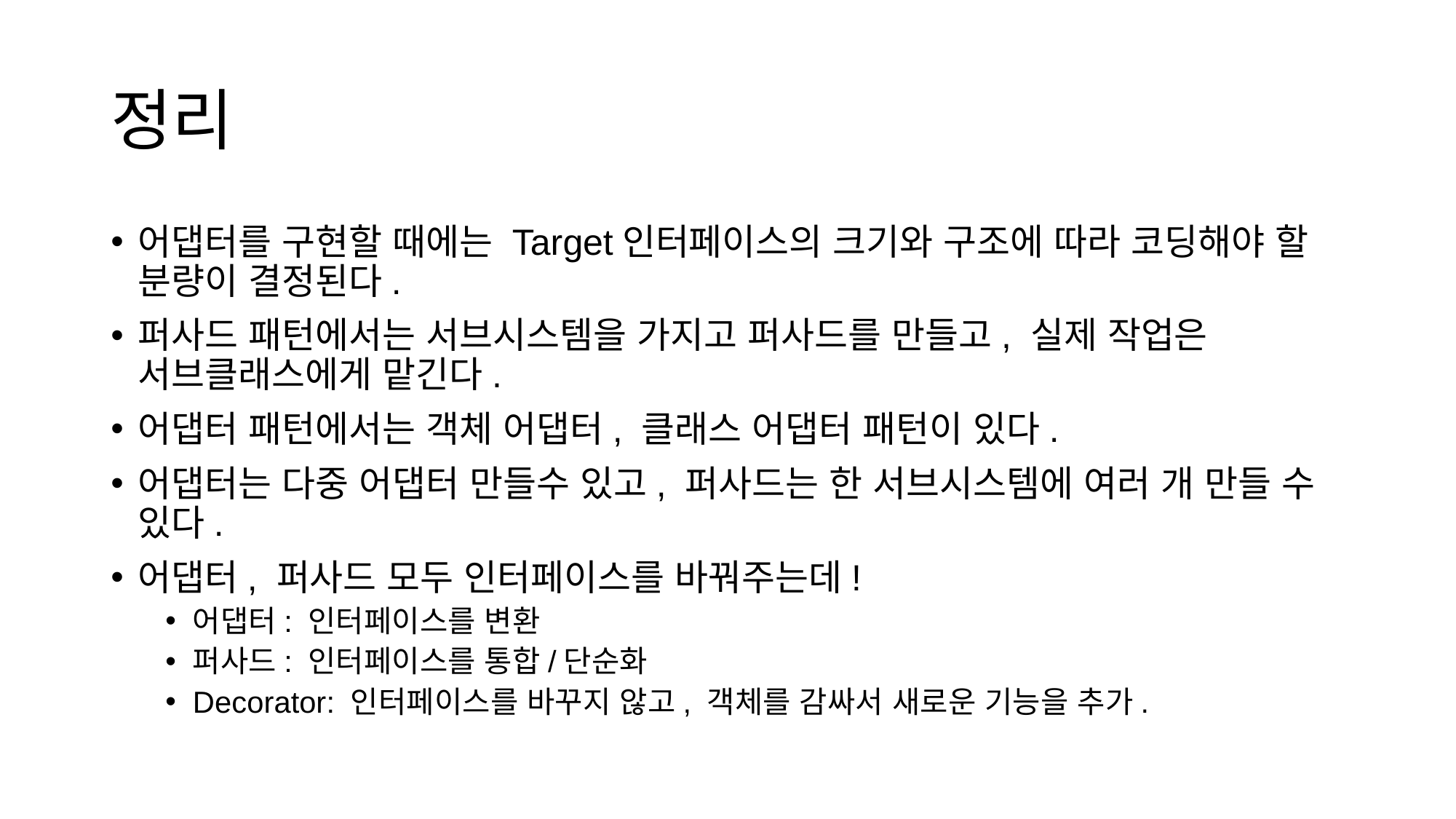

# 정리
어댑터를 구현할 때에는 Target인터페이스의 크기와 구조에 따라 코딩해야 할 분량이 결정된다.
퍼사드 패턴에서는 서브시스템을 가지고 퍼사드를 만들고, 실제 작업은 서브클래스에게 맡긴다.
어댑터 패턴에서는 객체 어댑터, 클래스 어댑터 패턴이 있다.
어댑터는 다중 어댑터 만들수 있고, 퍼사드는 한 서브시스템에 여러 개 만들 수 있다.
어댑터, 퍼사드 모두 인터페이스를 바꿔주는데!
어댑터: 인터페이스를 변환
퍼사드: 인터페이스를 통합/단순화
Decorator: 인터페이스를 바꾸지 않고, 객체를 감싸서 새로운 기능을 추가.